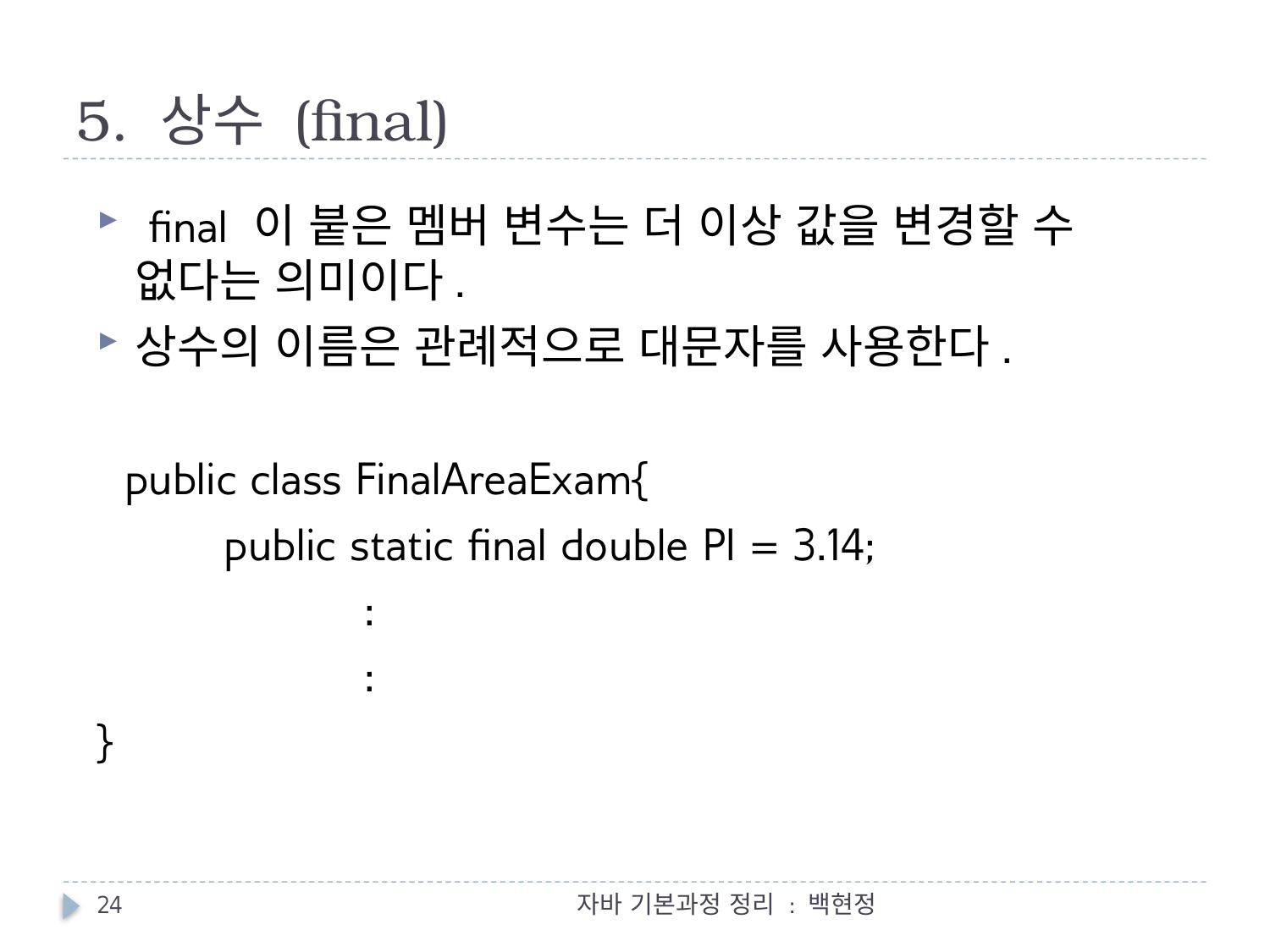

# 5. 상수 (final)

 final 이 붙은 멤버 변수는 더 이상 값을 변경할 수 없다는 의미이다.
상수의 이름은 관례적으로 대문자를 사용한다.

  public class FinalAreaExam{
	public static final double PI = 3.14;
 		 :
		 :
}
24
자바 기본과정 정리 : 백현정